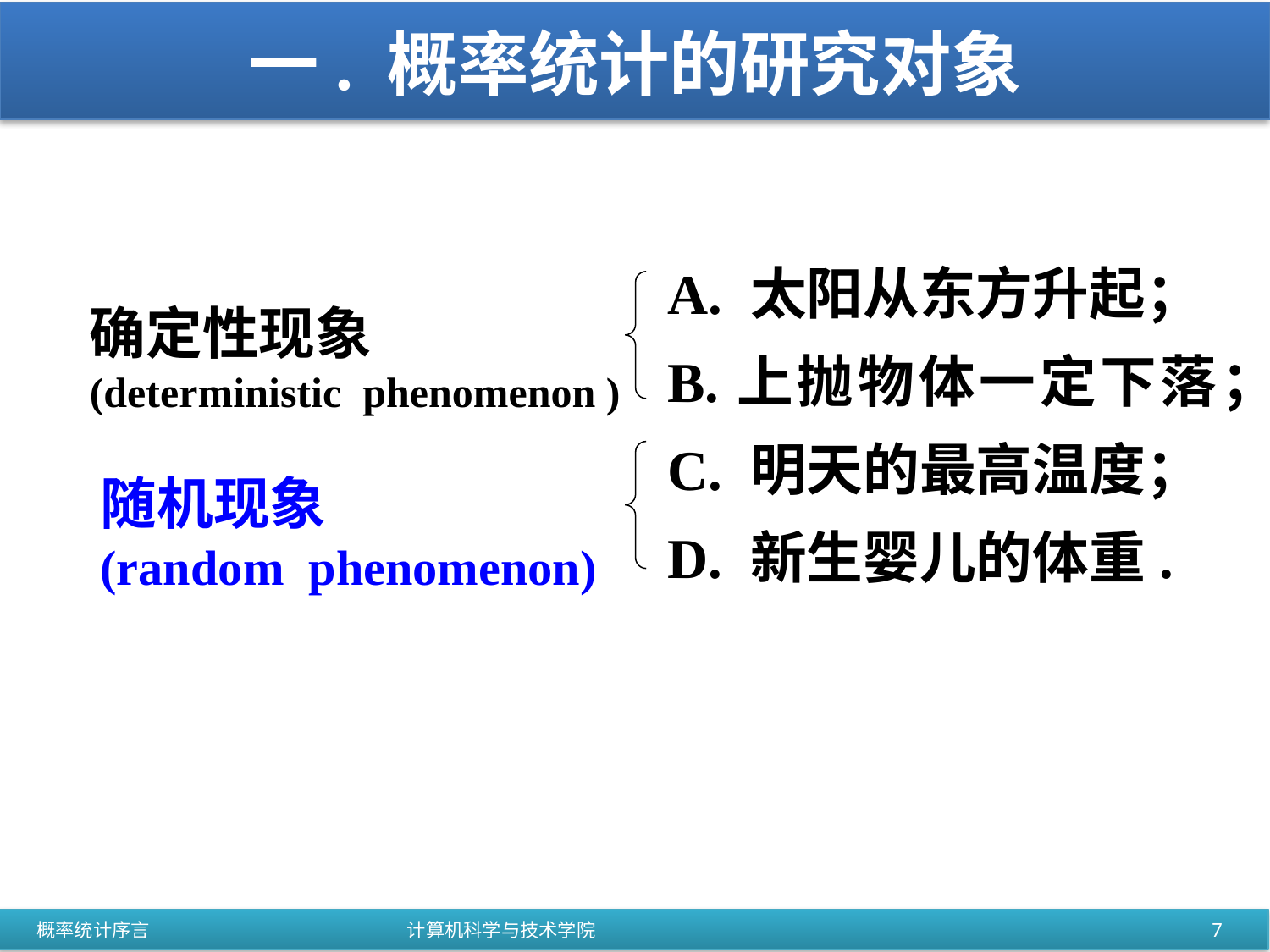

# 一. 概率统计的研究对象
A. 太阳从东方升起；
B.上抛物体一定下落；
C. 明天的最高温度；
D. 新生婴儿的体重.

确定性现象
(deterministic  phenomenon )

随机现象
(random  phenomenon)